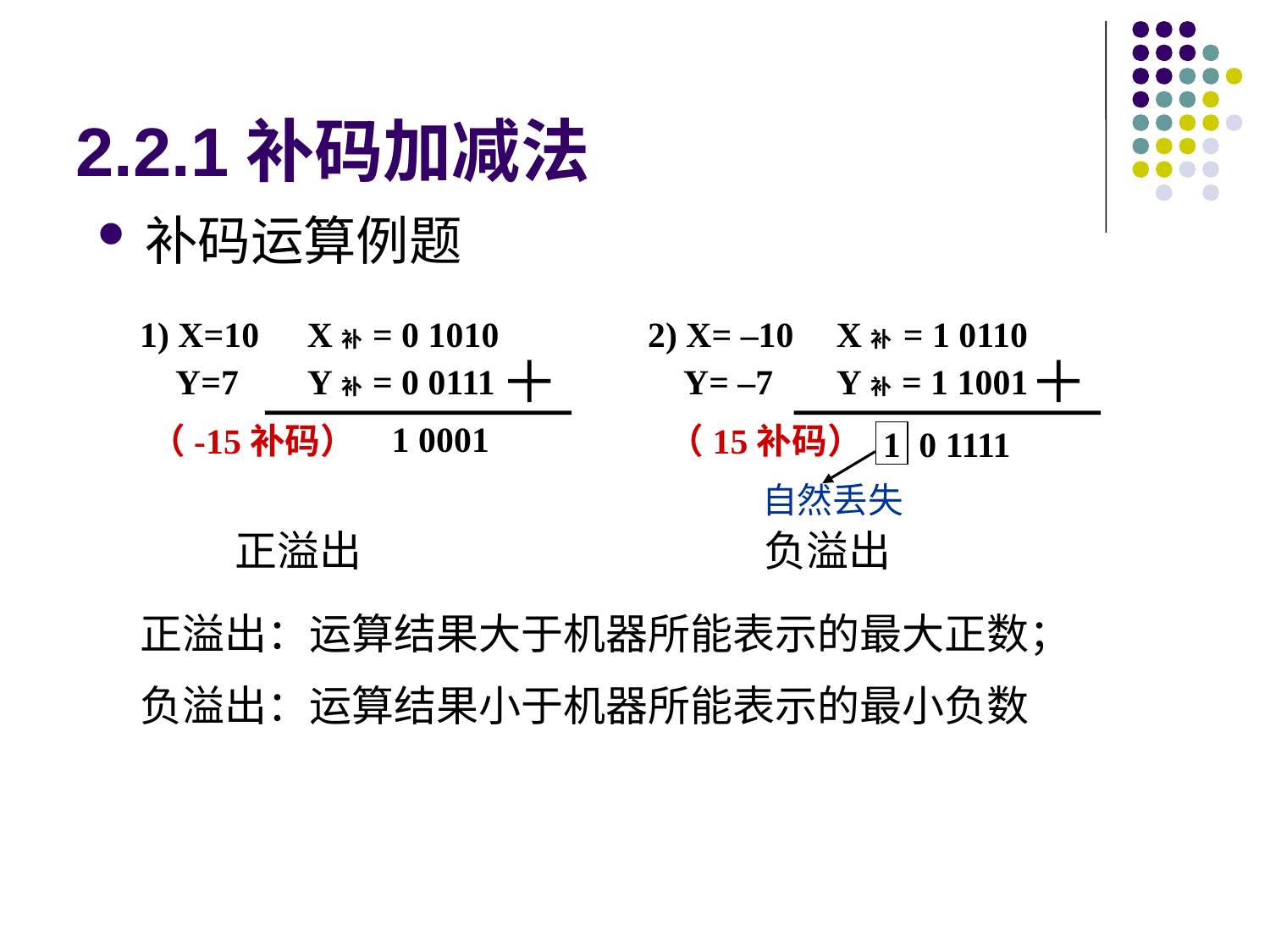

# 2.2.1补码加减法
补码运算例题

1) X=10
    Y=7
 X补 = 0 1010
 Y补 = 0 0111
2) X= –10
    Y= –7
 X补 = 1 0110
 Y补 = 1 1001

1 0001
（-15补码）

（15补码）

0 1111
1

自然丢失
正溢出
负溢出
正溢出：运算结果大于机器所能表示的最大正数；
负溢出：运算结果小于机器所能表示的最小负数

8